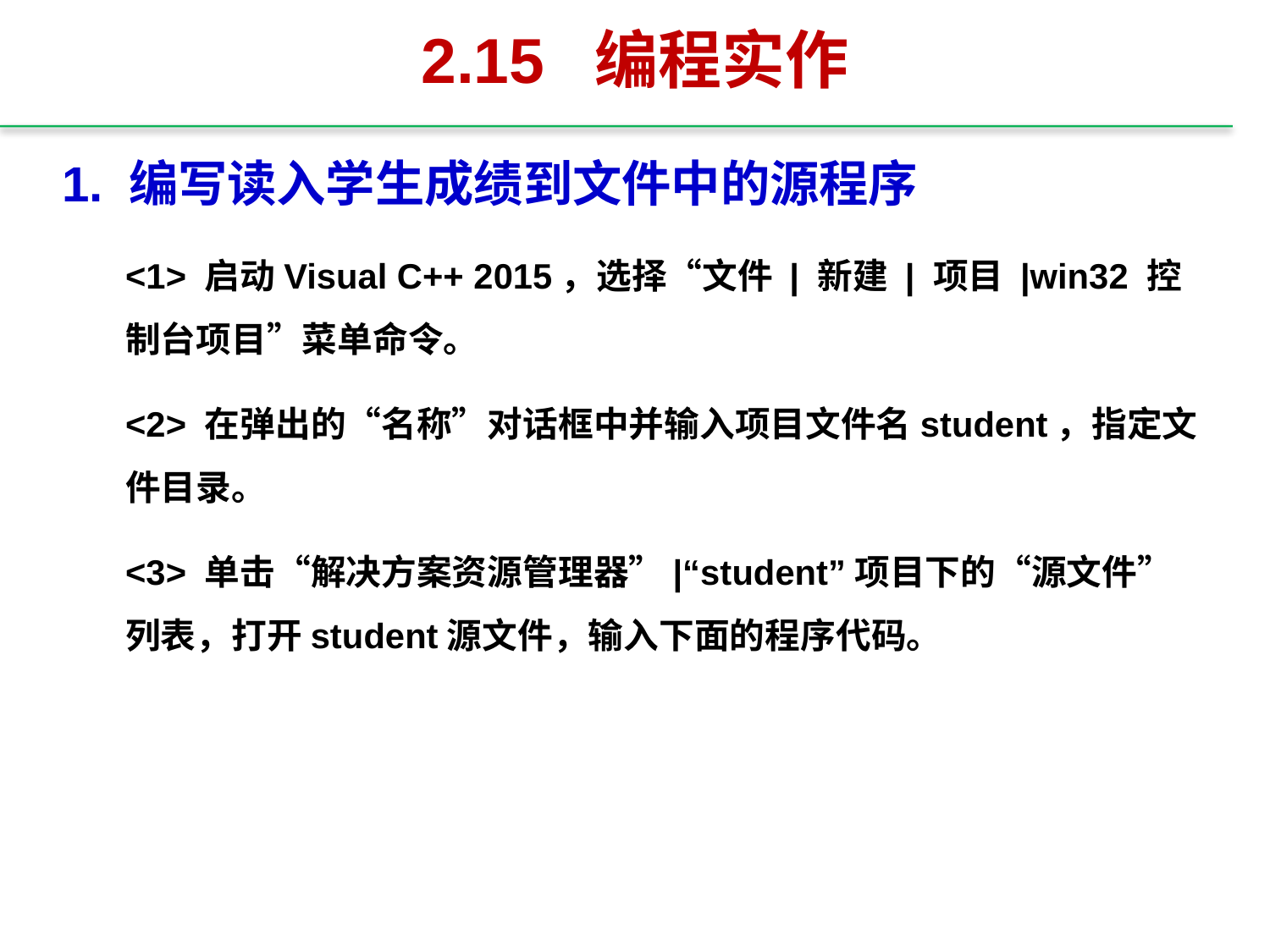

# 2.15  编程实作
1. 编写读入学生成绩到文件中的源程序
<1> 启动Visual C++ 2015，选择“文件 | 新建 | 项目 |win32 控制台项目”菜单命令。
<2> 在弹出的“名称”对话框中并输入项目文件名student，指定文件目录。
<3> 单击“解决方案资源管理器”|“student”项目下的“源文件”列表，打开student源文件，输入下面的程序代码。